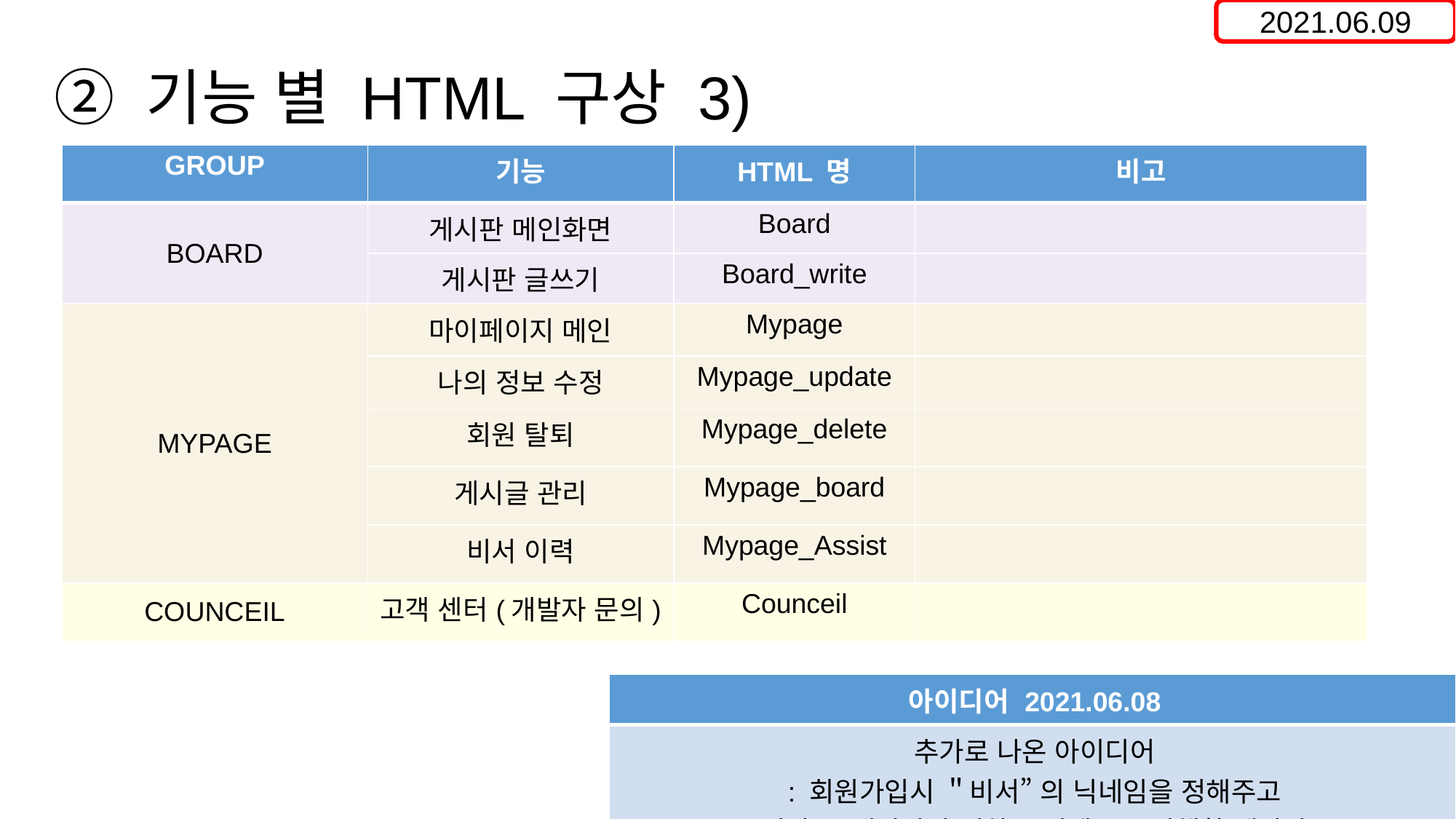

2021.06.09
② 기능 별 HTML 구상 3)
| GROUP | 기능 | HTML 명 | 비고 |
| --- | --- | --- | --- |
| BOARD | 게시판 메인화면 | Board |  |
|  | 게시판 글쓰기 | Board\_write |  |
| MYPAGE | 마이페이지 메인 | Mypage |  |
| MYPAGE | 나의 정보 수정 | Mypage\_update |  |
|  | 회원 탈퇴 | Mypage\_delete |  |
|  | 게시글 관리 | Mypage\_board |  |
|  | 비서 이력 | Mypage\_Assist |  |
| COUNCEIL | 고객 센터(개발자 문의) | Counceil |  |

| 아이디어 2021.06.08 |
| --- |
| 추가로 나온 아이디어 : 회원가입시 ＂비서” 의 닉네임을 정해주고 평가 등 개발자가 원하는 이벤트를 진행할 때마다 “비서＂의 레벨(포인트)를 올려 사용자의 리뷰나 이벤트참여를 유도한다. |